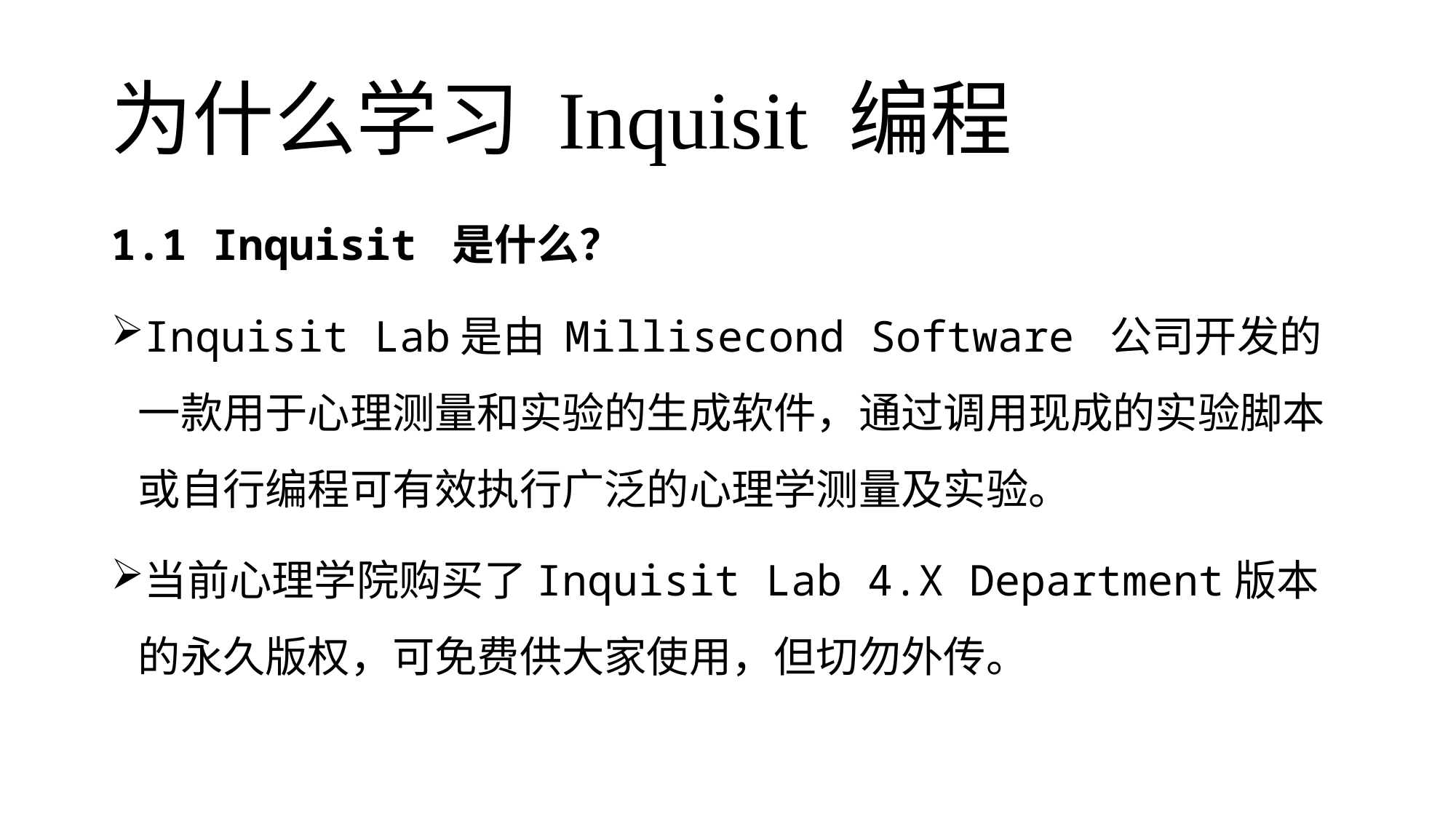

# 为什么学习 Inquisit 编程
1.1 Inquisit 是什么？
Inquisit Lab是由 Millisecond Software 公司开发的一款用于心理测量和实验的生成软件，通过调用现成的实验脚本或自行编程可有效执行广泛的心理学测量及实验。
当前心理学院购买了Inquisit Lab 4.X Department版本的永久版权，可免费供大家使用，但切勿外传。